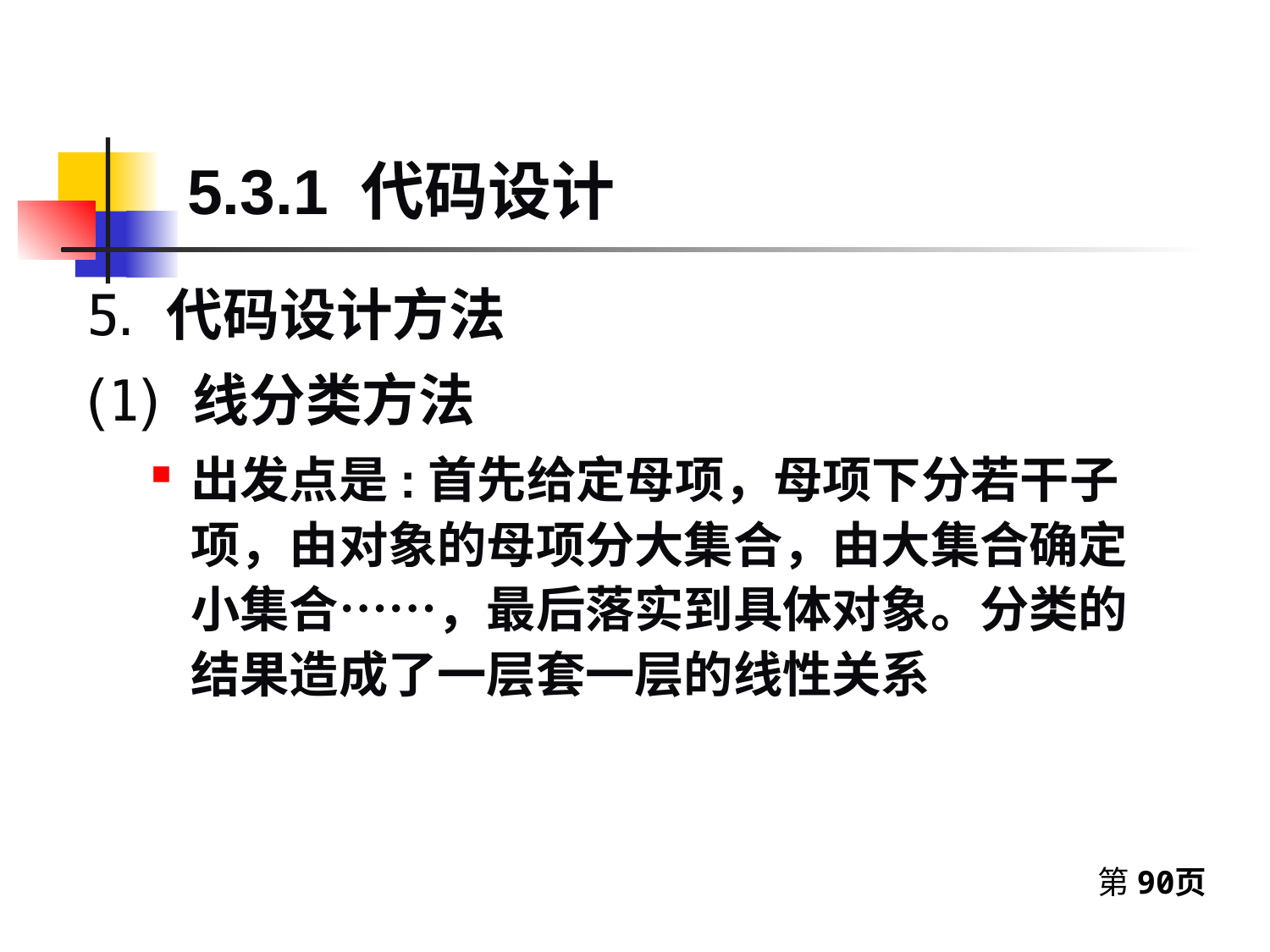

5.3.1 代码设计
5. 代码设计方法
(1) 线分类方法
出发点是:首先给定母项，母项下分若干子项，由对象的母项分大集合，由大集合确定小集合……，最后落实到具体对象。分类的结果造成了一层套一层的线性关系